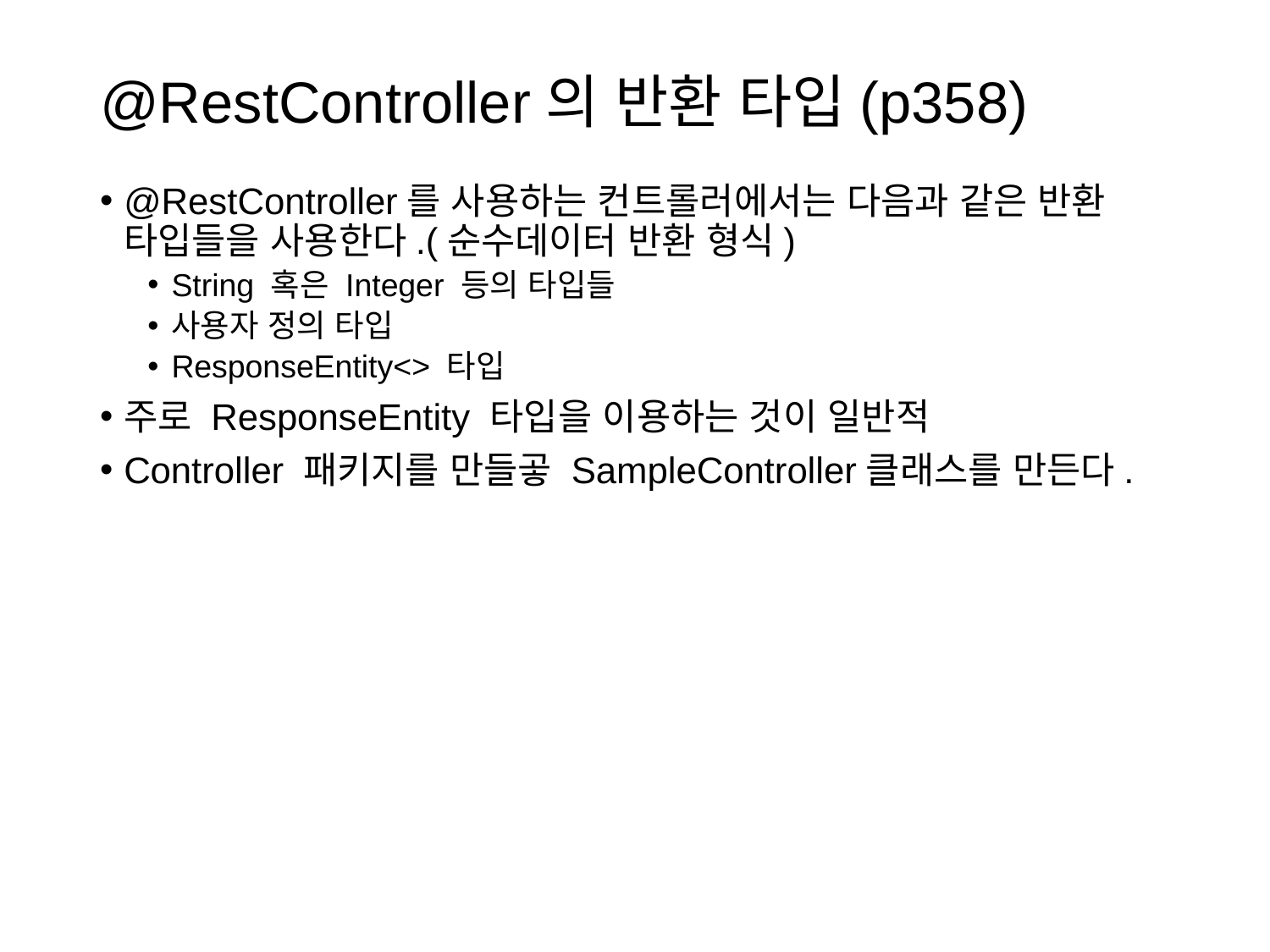

# @RestController의 반환 타입(p358)
@RestController를 사용하는 컨트롤러에서는 다음과 같은 반환 타입들을 사용한다.(순수데이터 반환 형식)
String 혹은 Integer 등의 타입들
사용자 정의 타입
ResponseEntity<> 타입
주로 ResponseEntity 타입을 이용하는 것이 일반적
Controller 패키지를 만들곻 SampleController클래스를 만든다.